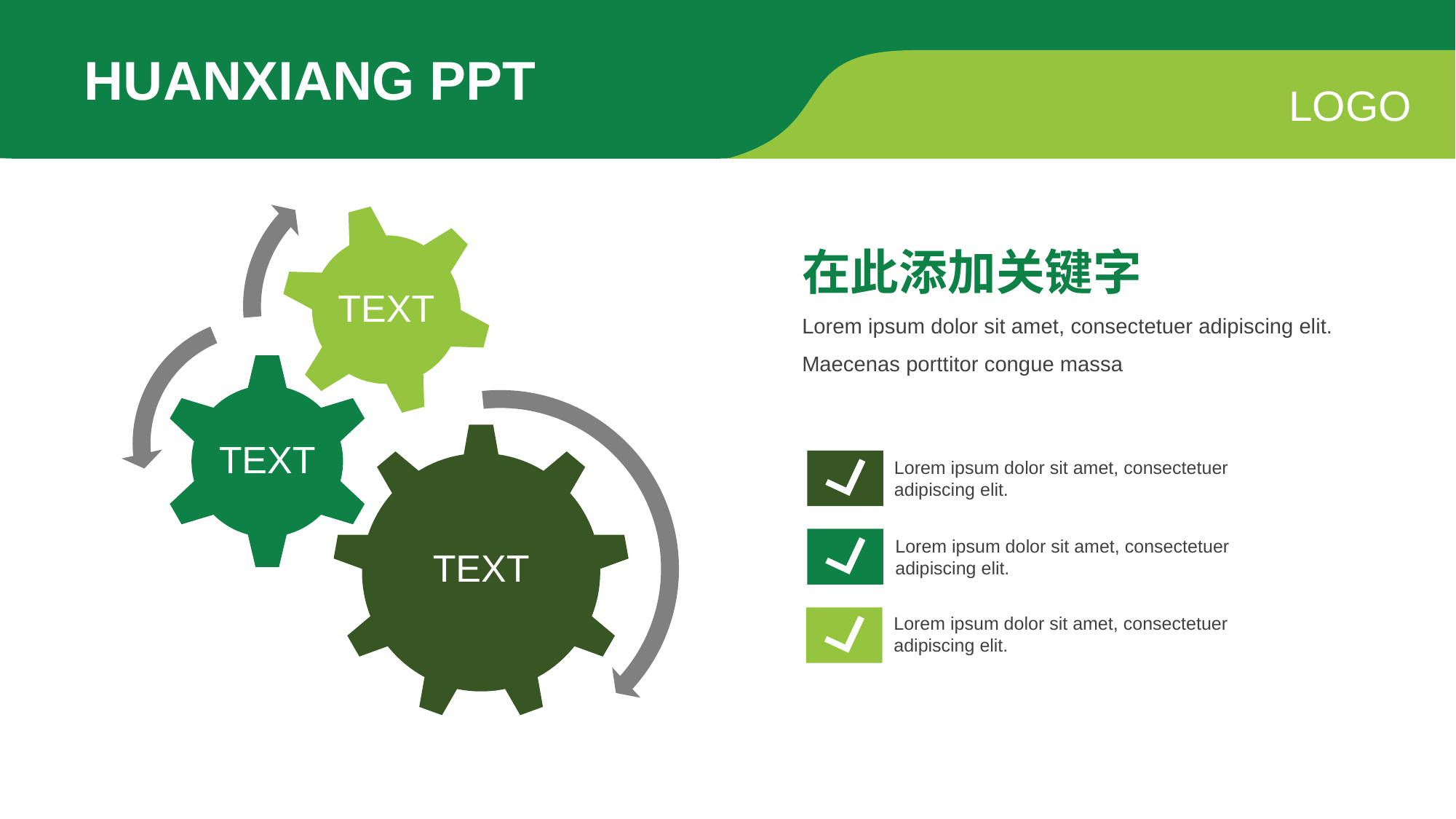

HUANXIANG PPT

LOGO

TEXT
在此添加关键字
Lorem ipsum dolor sit amet, consectetuer adipiscing elit. Maecenas porttitor congue massa

TEXT

TEXT

Lorem ipsum dolor sit amet, consectetuer adipiscing elit.

Lorem ipsum dolor sit amet, consectetuer adipiscing elit.

Lorem ipsum dolor sit amet, consectetuer adipiscing elit.